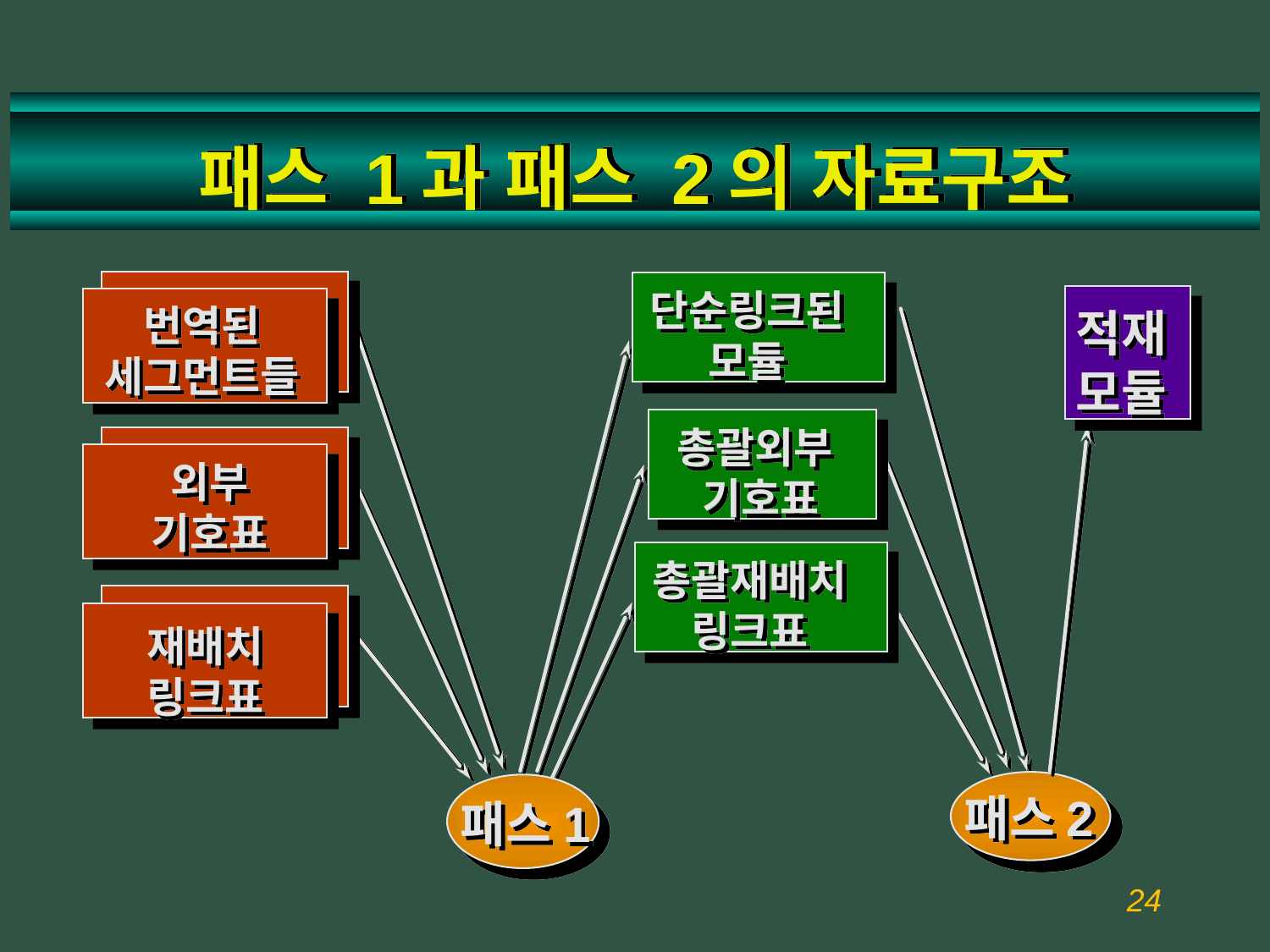

# 패스 1과 패스 2의 자료구조

단순링크된
모듈

번역된
세그먼트들
적재
모듈

총괄외부
기호표

외부
기호표

총괄재배치
링크표

재배치
링크표

패스2
패스1
24